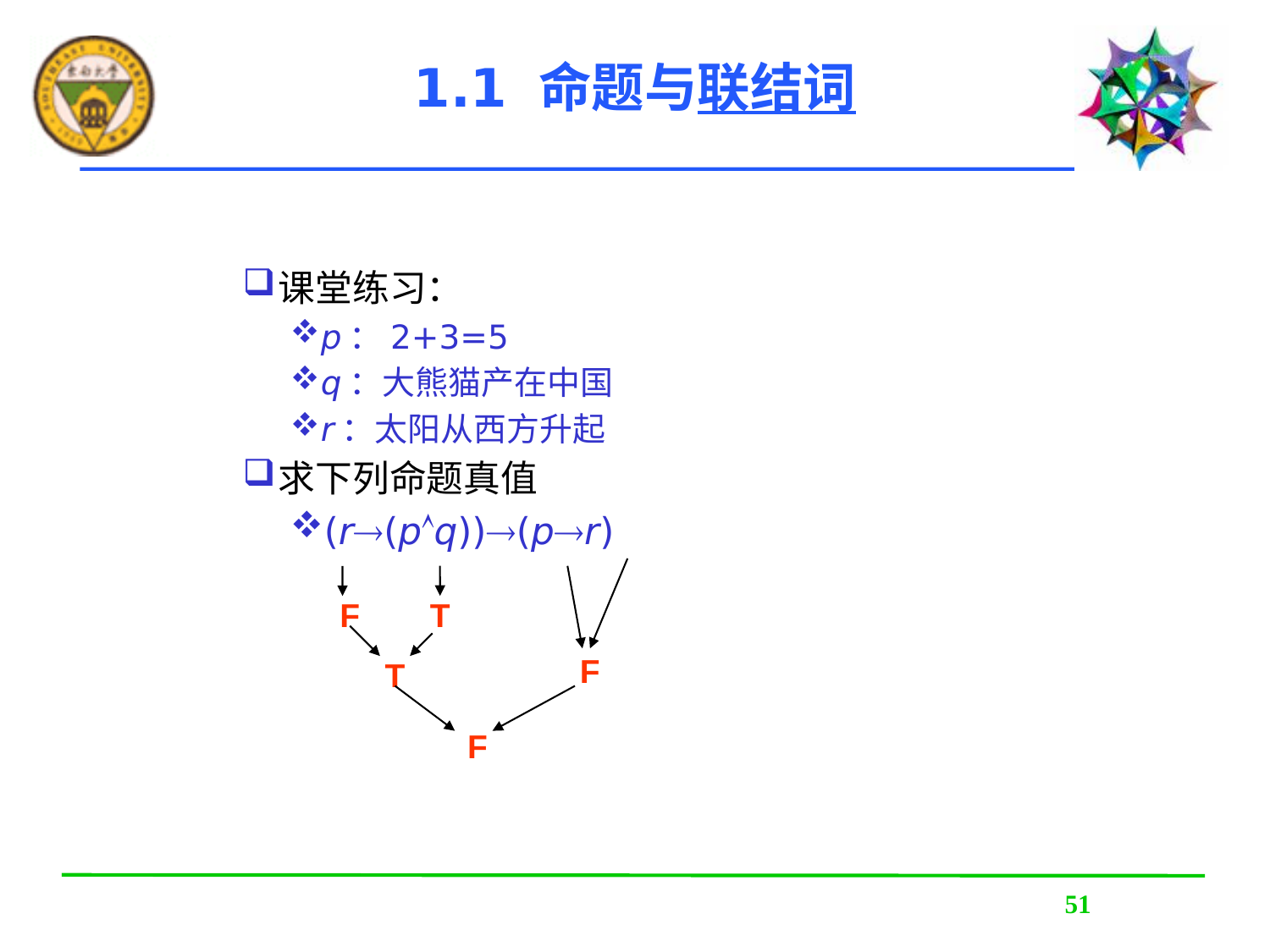

# 1.1 命题与联结词
课堂练习：
p：2+3=5
q：大熊猫产在中国
r：太阳从西方升起
求下列命题真值
(r→(p∧q))→(p→r)

F
T

F
T

F